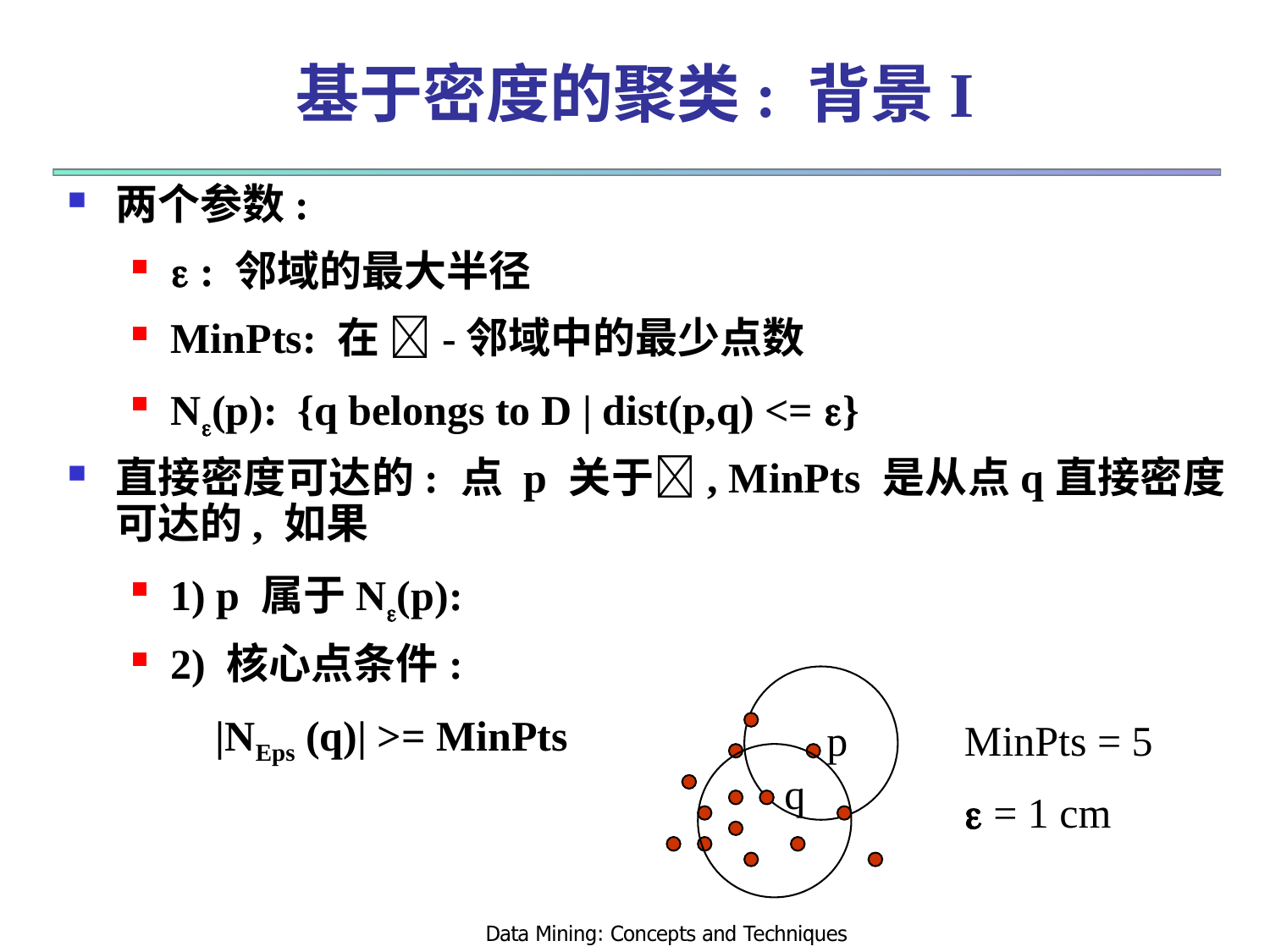

# 基于密度的聚类: 背景I
两个参数:
ε : 邻域的最大半径
MinPts: 在 ε-邻域中的最少点数
Nε(p):	{q belongs to D | dist(p,q) <= ε}
直接密度可达的: 点 p 关于ε, MinPts 是从点q直接密度可达的, 如果
1) p 属于Nε(p):
2) 核心点条件:
        |NEps (q)| >= MinPts

p

q

MinPts = 5
ε = 1 cm
Data Mining: Concepts and Techniques
69